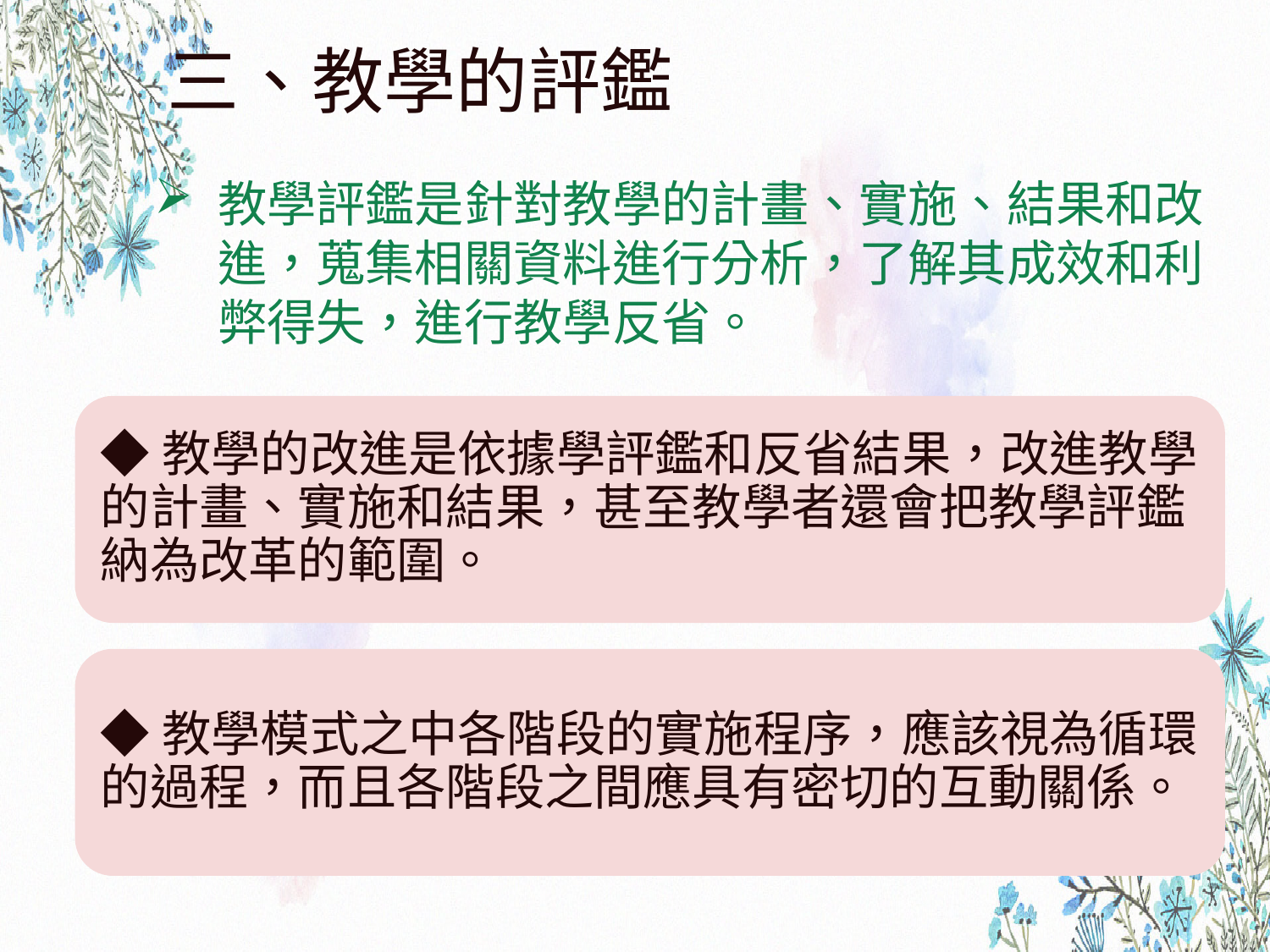

# 三、教學的評鑑
教學評鑑是針對教學的計畫、實施、結果和改進，蒐集相關資料進行分析，了解其成效和利弊得失，進行教學反省。
◆教學的改進是依據學評鑑和反省結果，改進教學的計畫、實施和結果，甚至教學者還會把教學評鑑納為改革的範圍。
◆教學模式之中各階段的實施程序，應該視為循環的過程，而且各階段之間應具有密切的互動關係。